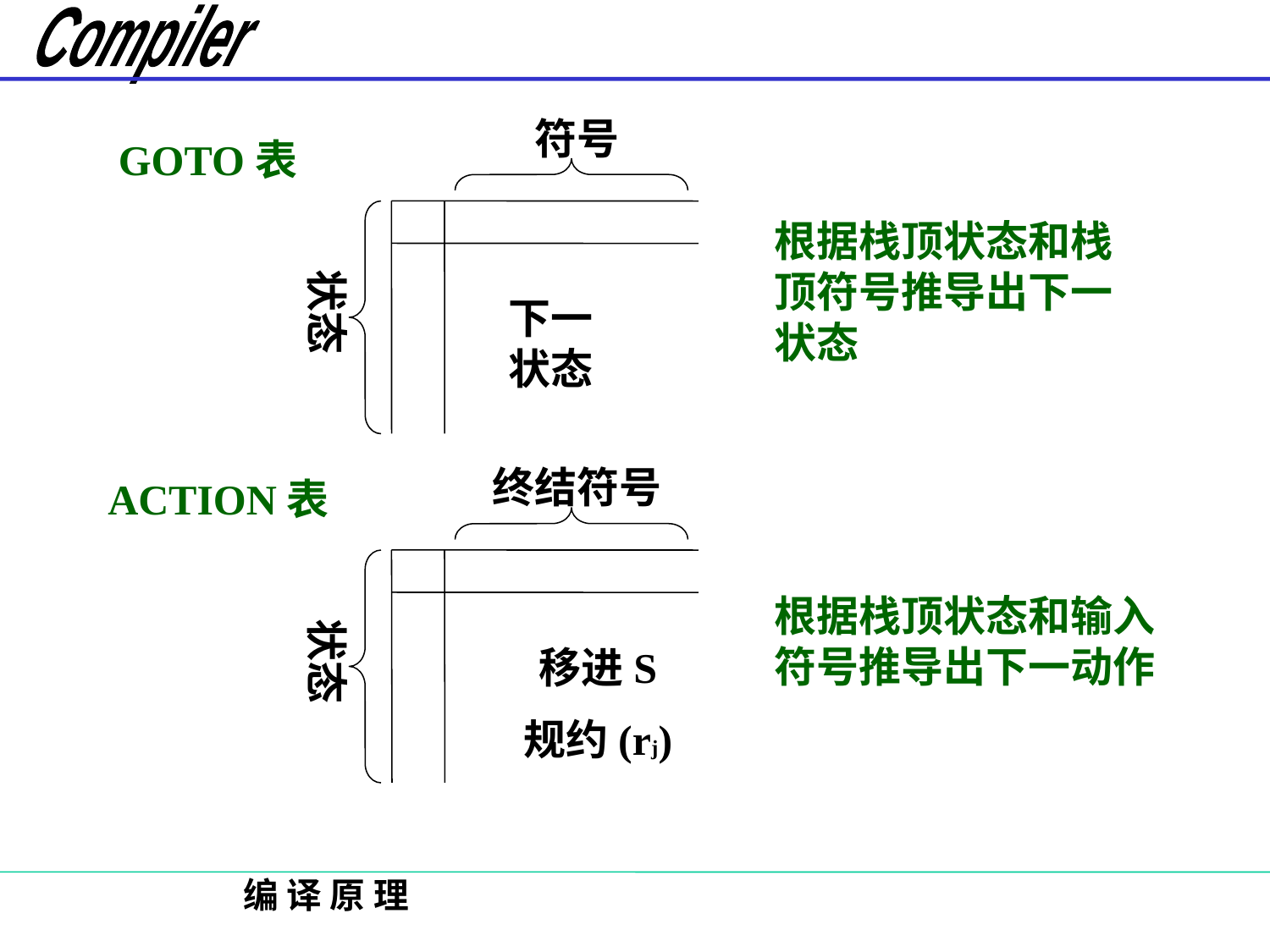

符号
GOTO表

状态

下一状态
根据栈顶状态和栈
顶符号推导出下一
状态

终结符号
ACTION表

状态

移进S
规约(rj)
根据栈顶状态和输入
符号推导出下一动作